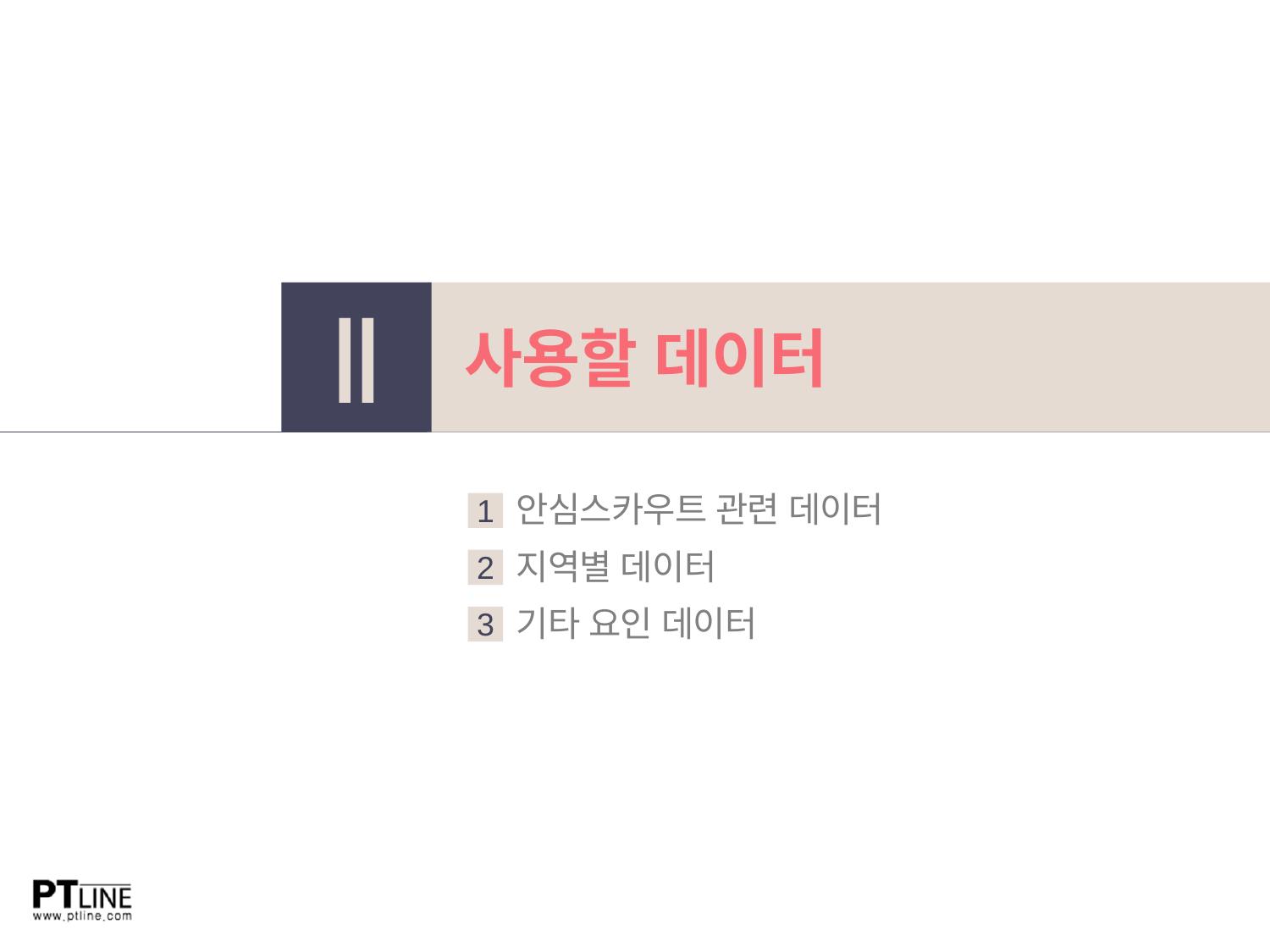

사용할 데이터
Ⅱ
안심스카우트 관련 데이터
1
지역별 데이터
2
기타 요인 데이터
3